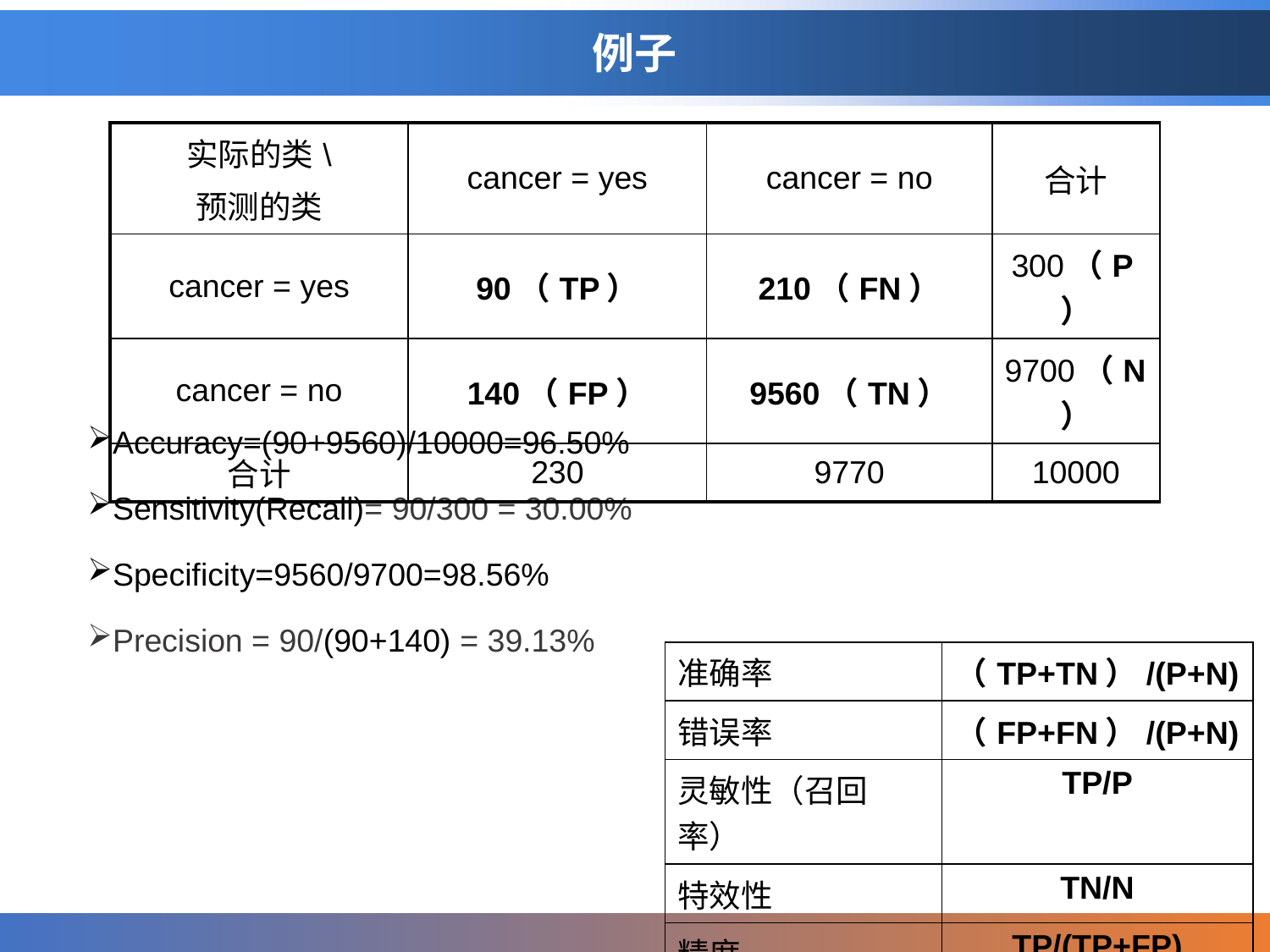

# 例子

Accuracy=(90+9560)/10000=96.50%
Sensitivity(Recall)= 90/300 = 30.00%
Specificity=9560/9700=98.56%
Precision = 90/(90+140) = 39.13%

| 实际的类\ 预测的类 | cancer = yes | cancer = no | 合计 |
| --- | --- | --- | --- |
| cancer = yes | 90（TP） | 210（FN） | 300（P） |
| cancer = no | 140（FP） | 9560（TN） | 9700（N） |
| 合计 | 230 | 9770 | 10000 |
| 准确率 | （TP+TN）/(P+N) |
| --- | --- |
| 错误率 | （FP+FN）/(P+N) |
| 灵敏性（召回率） | TP/P |
| 特效性 | TN/N |
| 精度 | TP/(TP+FP) |